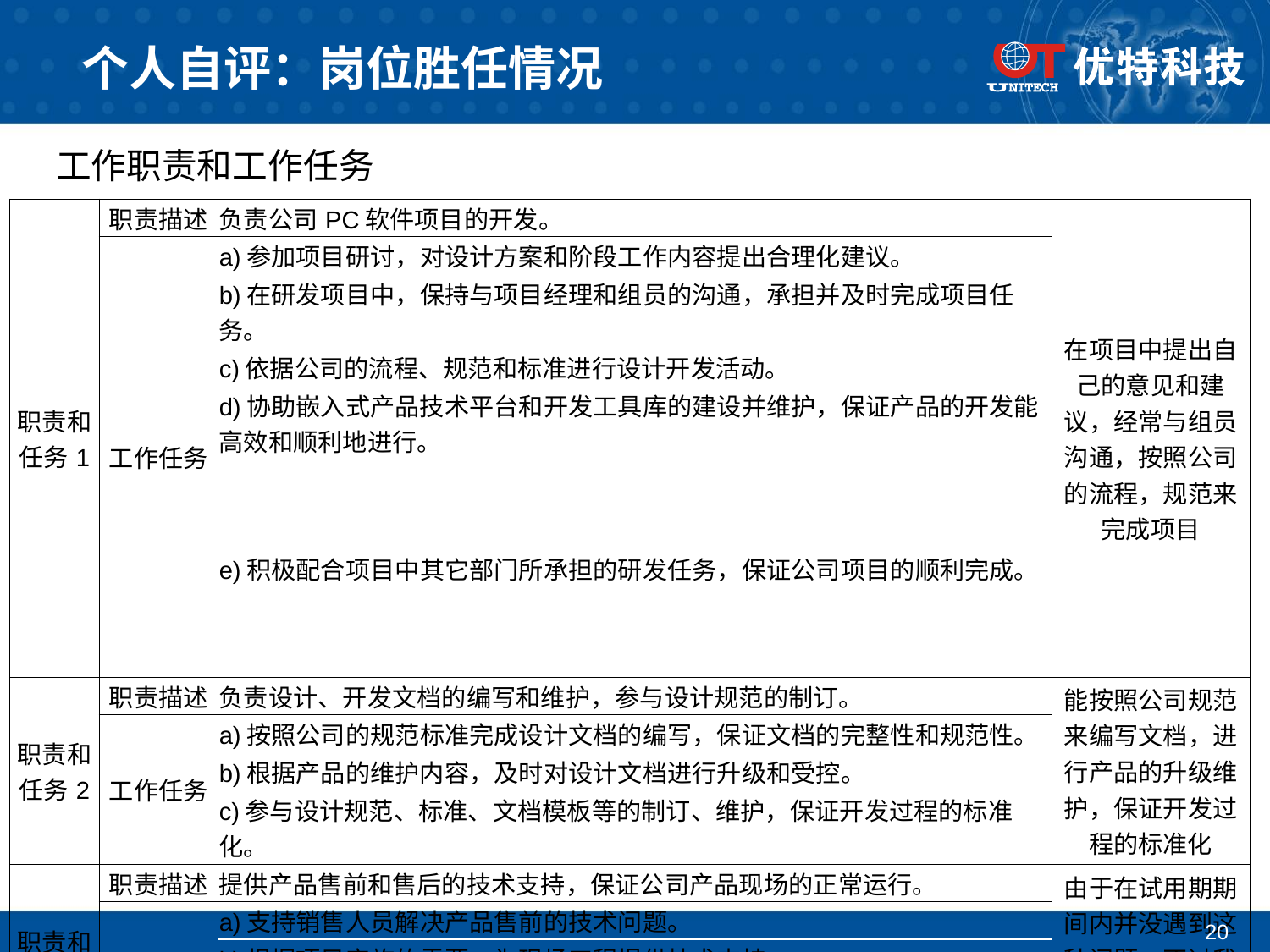

# 个人自评：岗位胜任情况
工作职责和工作任务
| 职责和任务1 | 职责描述 | 负责公司PC软件项目的开发。 | 在项目中提出自己的意见和建议，经常与组员沟通，按照公司的流程，规范来完成项目 |
| --- | --- | --- | --- |
|  | 工作任务 | a)参加项目研讨，对设计方案和阶段工作内容提出合理化建议。 |  |
|  |  | b)在研发项目中，保持与项目经理和组员的沟通，承担并及时完成项目任务。 |  |
|  |  | c)依据公司的流程、规范和标准进行设计开发活动。 |  |
|  |  | d)协助嵌入式产品技术平台和开发工具库的建设并维护，保证产品的开发能高效和顺利地进行。 |  |
|  |  | e)积极配合项目中其它部门所承担的研发任务，保证公司项目的顺利完成。 |  |
| 职责和任务2 | 职责描述 | 负责设计、开发文档的编写和维护，参与设计规范的制订。 | 能按照公司规范来编写文档，进行产品的升级维护，保证开发过程的标准化 |
|  | 工作任务 | a)按照公司的规范标准完成设计文档的编写，保证文档的完整性和规范性。 |  |
|  |  | b)根据产品的维护内容，及时对设计文档进行升级和受控。 |  |
|  |  | c)参与设计规范、标准、文档模板等的制订、维护，保证开发过程的标准化。 |  |
| 职责和任务3 | 职责描述 | 提供产品售前和售后的技术支持，保证公司产品现场的正常运行。 | 由于在试用期期间内并没遇到这种问题，不过我相信可以按照规定完成任务 |
|  | 工作任务 | a)支持销售人员解决产品售前的技术问题。 |  |
|  |  | b)根据项目实施的需要，为现场工程提供技术支持。 |  |
|  |  | c)依据变更流程，完成产品维护阶段的优化改进和设计变更任务。 |  |
|  |  | d)协助产品的销售工作，对相关人员完成产品的技术培训。 |  |
| 职责和任务4 | 职责描述 | 遵守公司的规章制度，主动汇报工作情况。 | 遇到问题我都会积极进行反馈，严格遵守公司规章制度 |
|  | 工作任务 | a)对工作的进展情况及遇到的问题，进行汇报和反馈。 |  |
|  |  | b)遵守公司的规章制度，参与公司的企业文化活动。 |  |
20